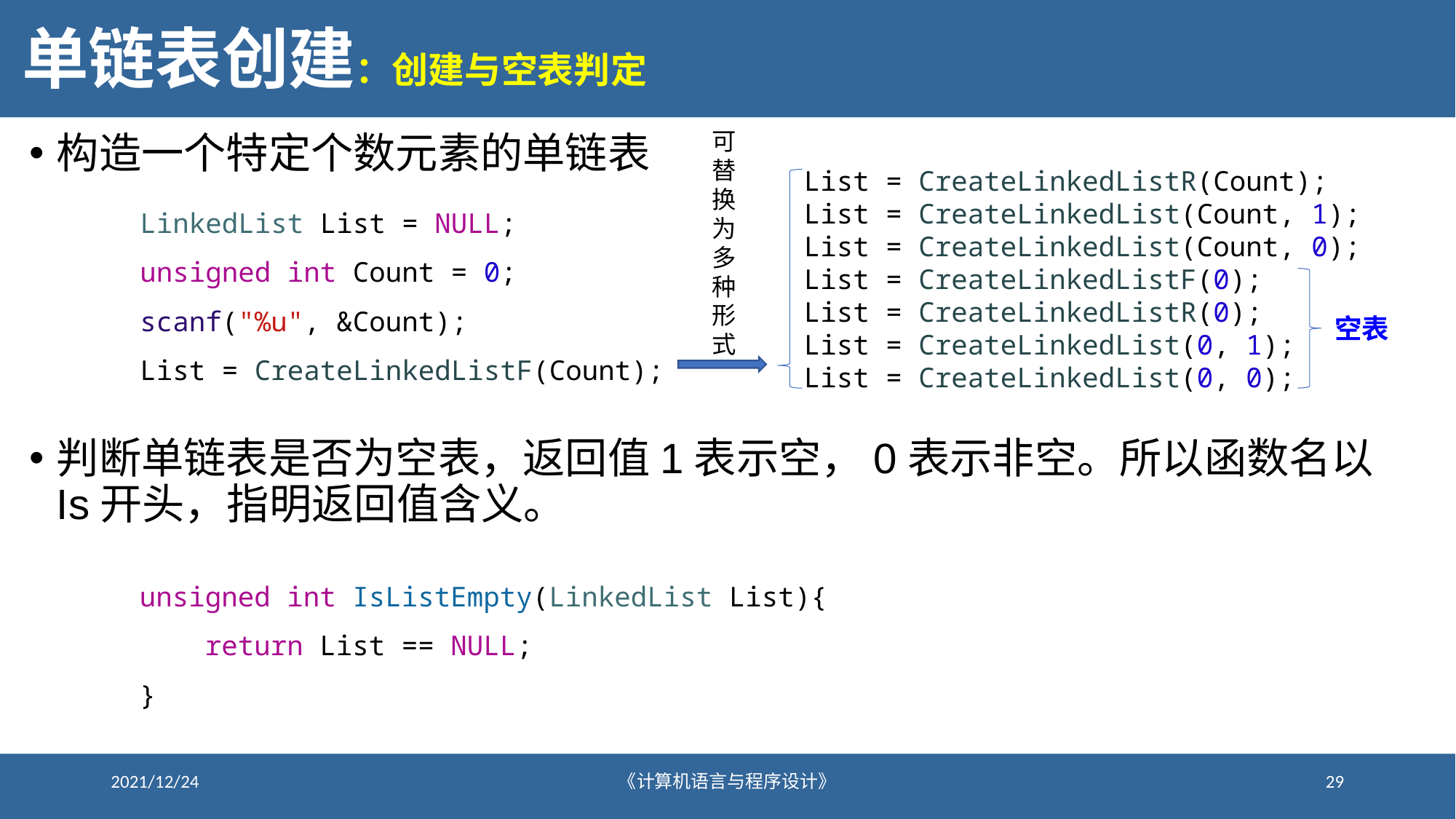

# 单链表创建：创建与空表判定
可替换为多种形式
构造一个特定个数元素的单链表

判断单链表是否为空表，返回值1表示空，0表示非空。所以函数名以Is开头，指明返回值含义。
    List = CreateLinkedListR(Count);
    List = CreateLinkedList(Count, 1);
    List = CreateLinkedList(Count, 0);
    List = CreateLinkedListF(0);
    List = CreateLinkedListR(0);
    List = CreateLinkedList(0, 1);
    List = CreateLinkedList(0, 0);

    LinkedList List = NULL;
    unsigned int Count = 0;
    scanf("%u", &Count);
    List = CreateLinkedListF(Count);

空表

unsigned int IsListEmpty(LinkedList List){
    return List == NULL;
}
2021/12/24
《计算机语言与程序设计》
29